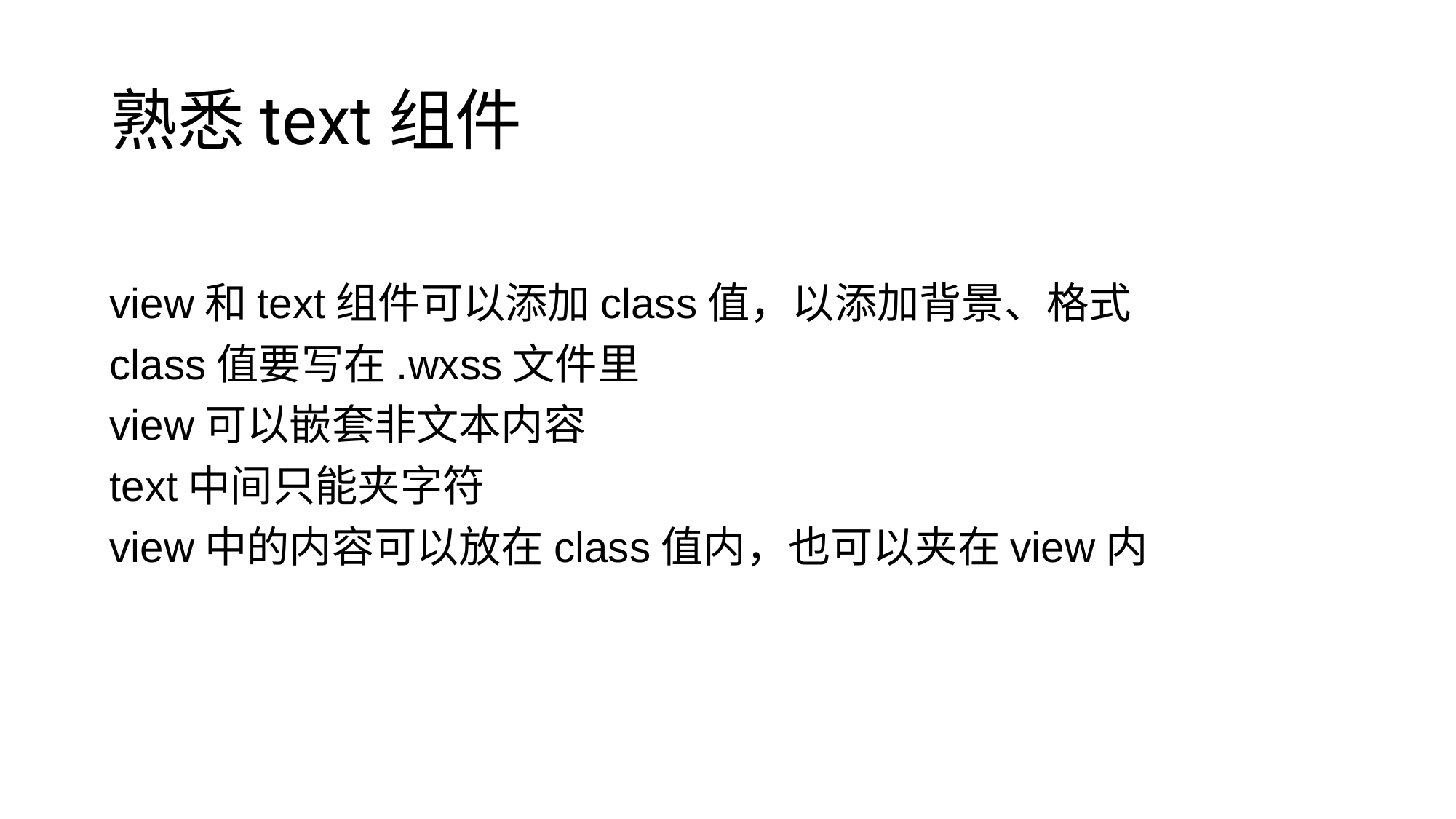

# 熟悉text组件
view和text组件可以添加class值，以添加背景、格式
class值要写在.wxss文件里
view可以嵌套非文本内容
text中间只能夹字符
view中的内容可以放在class值内，也可以夹在view内